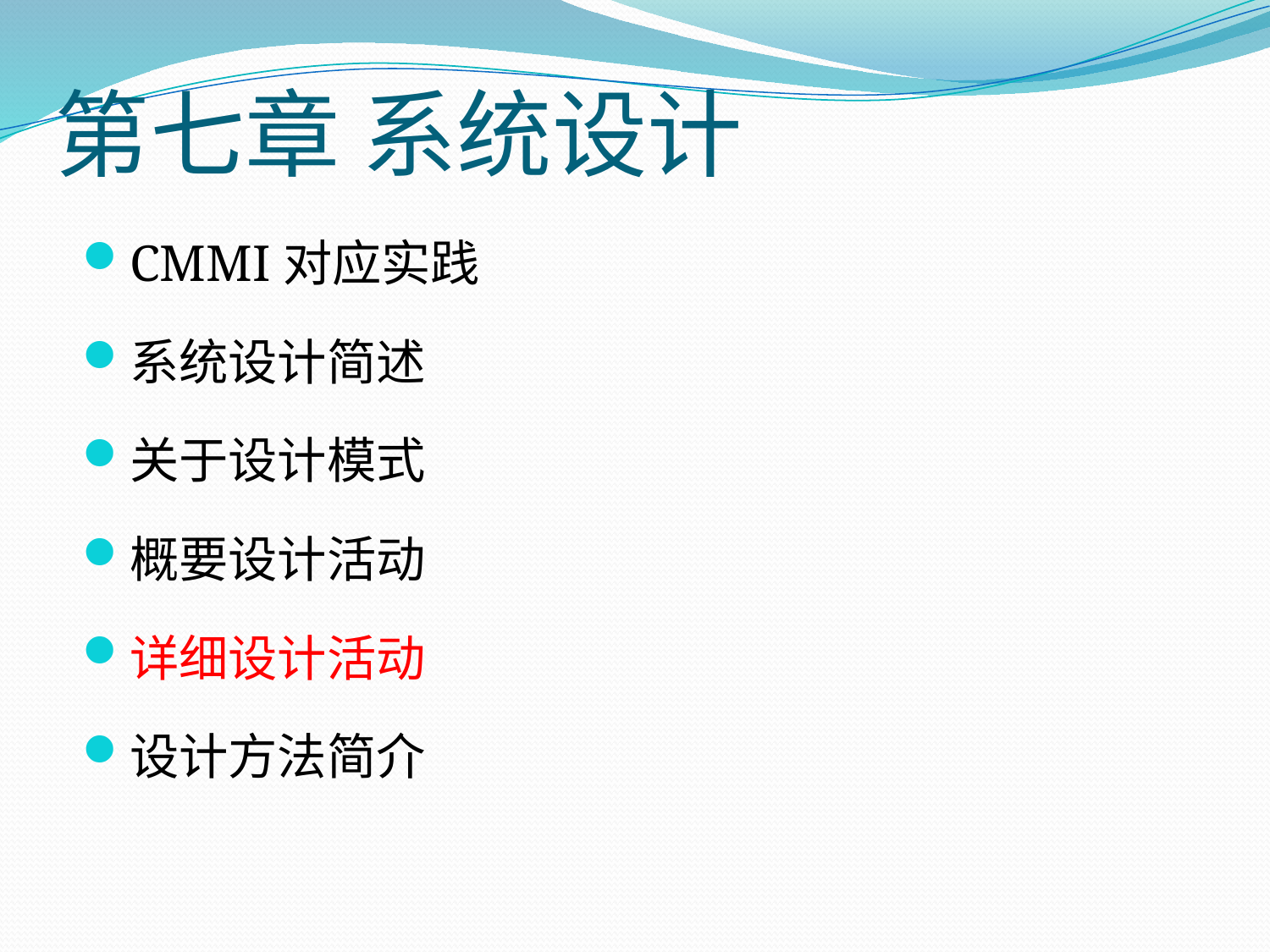

# 第七章 系统设计
CMMI对应实践
系统设计简述
关于设计模式
概要设计活动
详细设计活动
设计方法简介